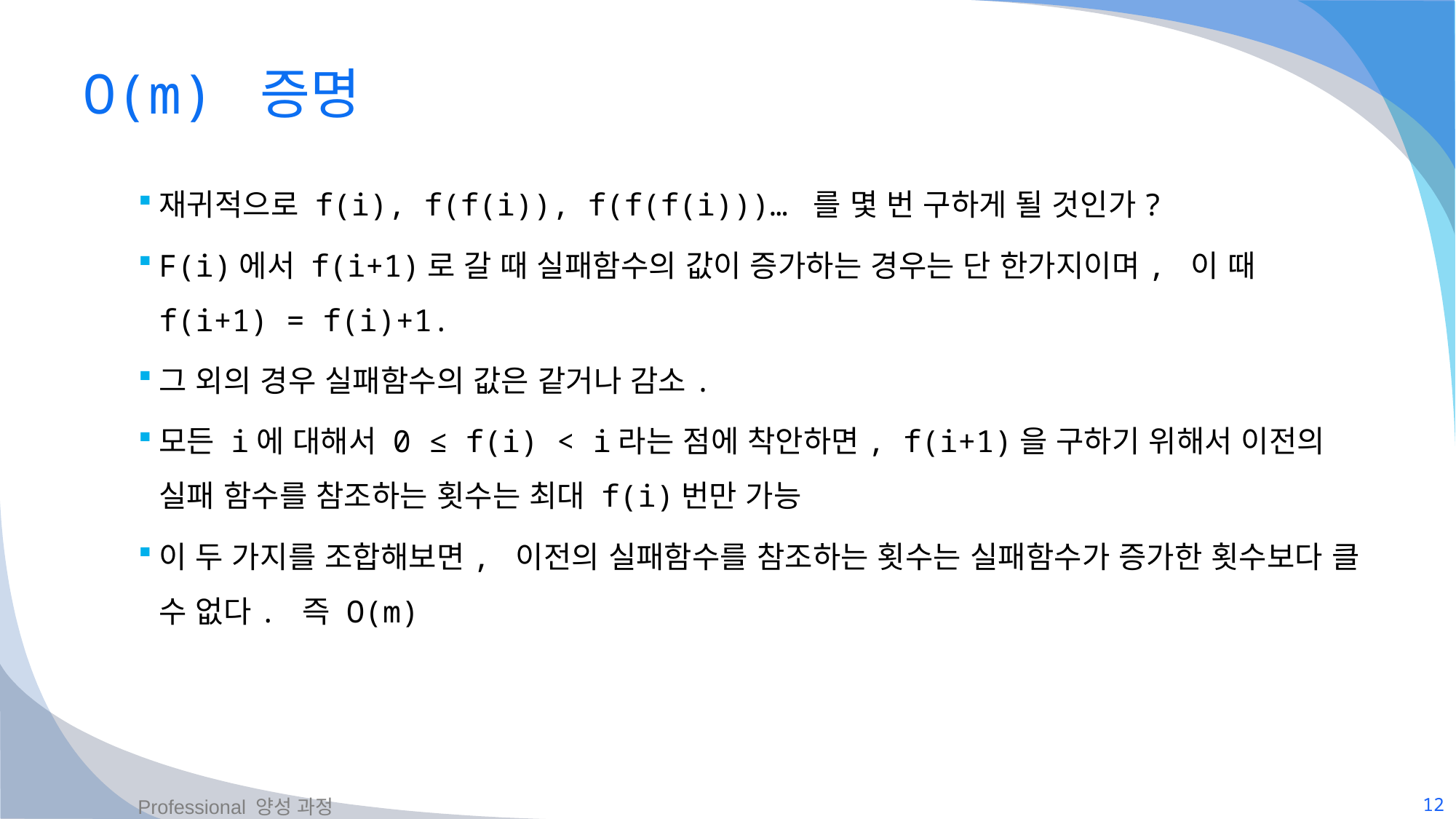

# O(m) 증명
재귀적으로 f(i), f(f(i)), f(f(f(i)))… 를 몇 번 구하게 될 것인가?
F(i)에서 f(i+1)로 갈 때 실패함수의 값이 증가하는 경우는 단 한가지이며, 이 때 f(i+1) = f(i)+1.
그 외의 경우 실패함수의 값은 같거나 감소.
모든 i에 대해서 0 ≤ f(i) < i라는 점에 착안하면, f(i+1)을 구하기 위해서 이전의 실패 함수를 참조하는 횟수는 최대 f(i)번만 가능
이 두 가지를 조합해보면, 이전의 실패함수를 참조하는 횟수는 실패함수가 증가한 횟수보다 클 수 없다. 즉 O(m)
12
Professional 양성 과정